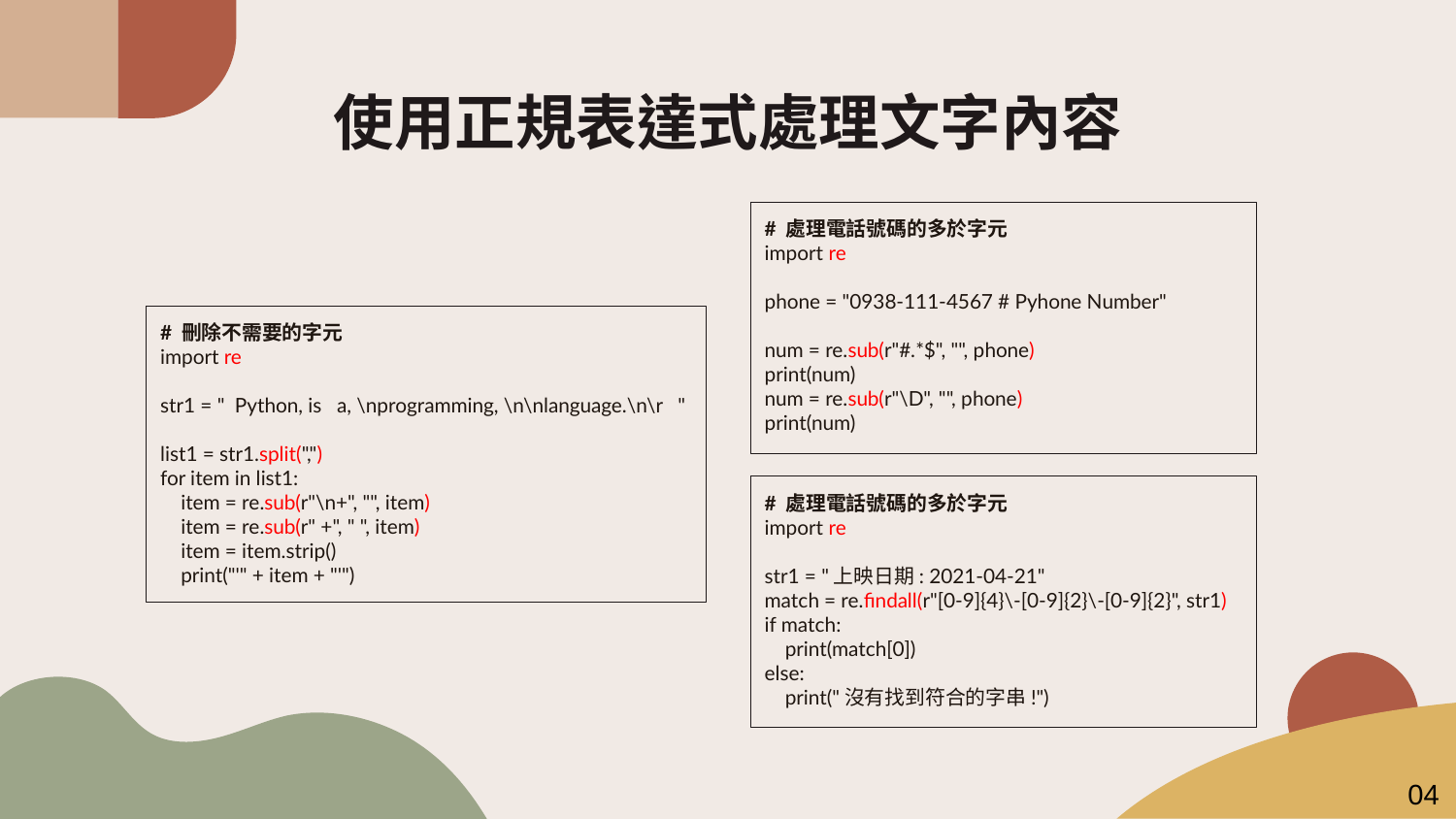

# 使用正規表達式處理文字內容
# 處理電話號碼的多於字元
import re

phone = "0938-111-4567 # Pyhone Number"

num = re.sub(r"#.*$", "", phone)
print(num)
num = re.sub(r"\D", "", phone)
print(num)
# 刪除不需要的字元
import re

str1 = "  Python, is   a, \nprogramming, \n\nlanguage.\n\r   "

list1 = str1.split(",")
for item in list1:
    item = re.sub(r"\n+", "", item)
    item = re.sub(r" +", " ", item)
    item = item.strip()
    print("'" + item + "'")
# 處理電話號碼的多於字元
import re

str1 = "上映日期: 2021-04-21"
match = re.findall(r"[0-9]{4}\-[0-9]{2}\-[0-9]{2}", str1)
if match:
    print(match[0])
else:
    print("沒有找到符合的字串!")
04